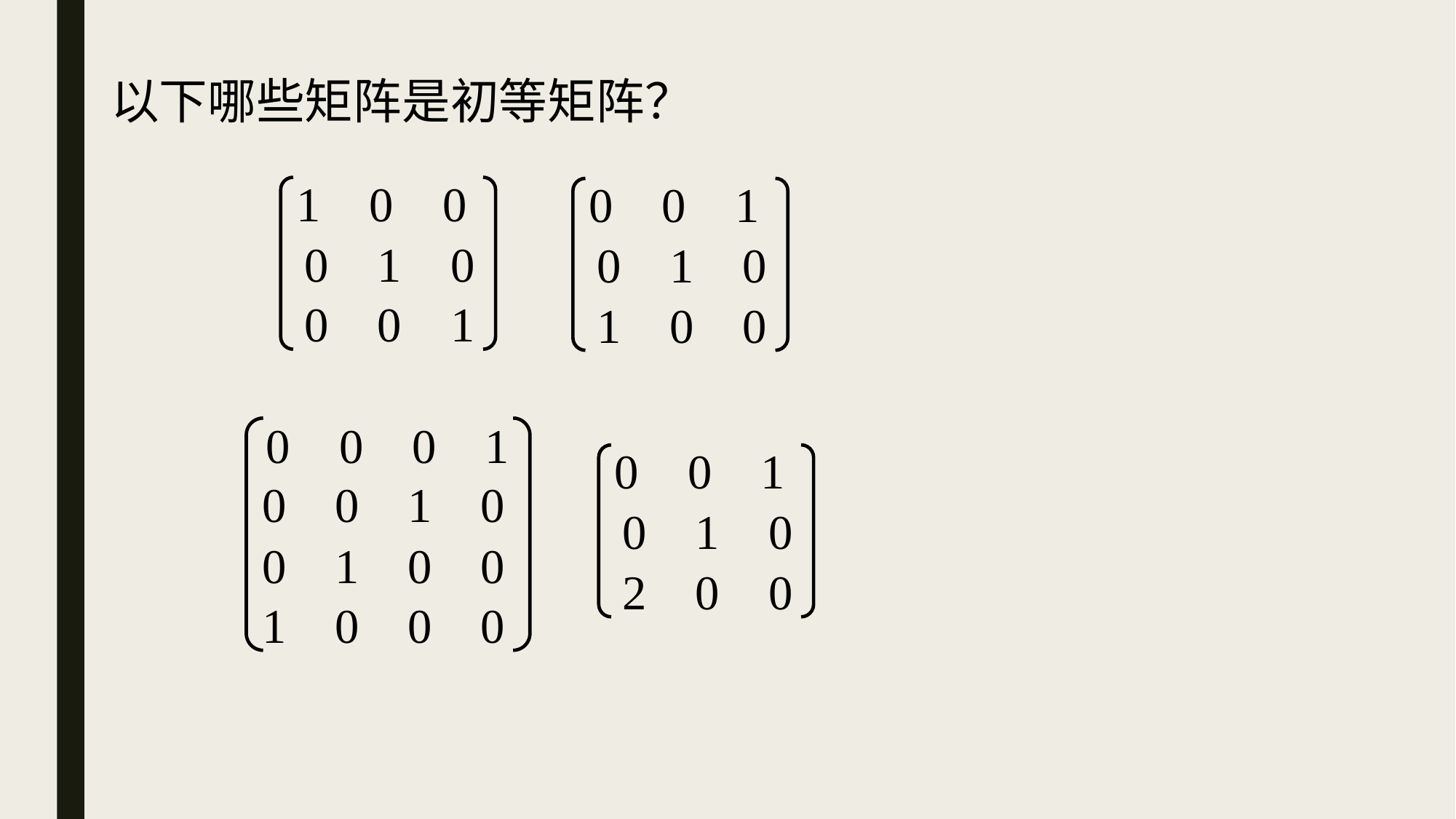

以下哪些矩阵是初等矩阵？
1    0    0
0    0    1

 0    1    0
 0    1    0
 0    0    1
 1    0    0
0    0    0    1

0    0    1

 0    0    1    0
 0    1    0
 0    1    0    0
 2    0    0
 1    0    0    0